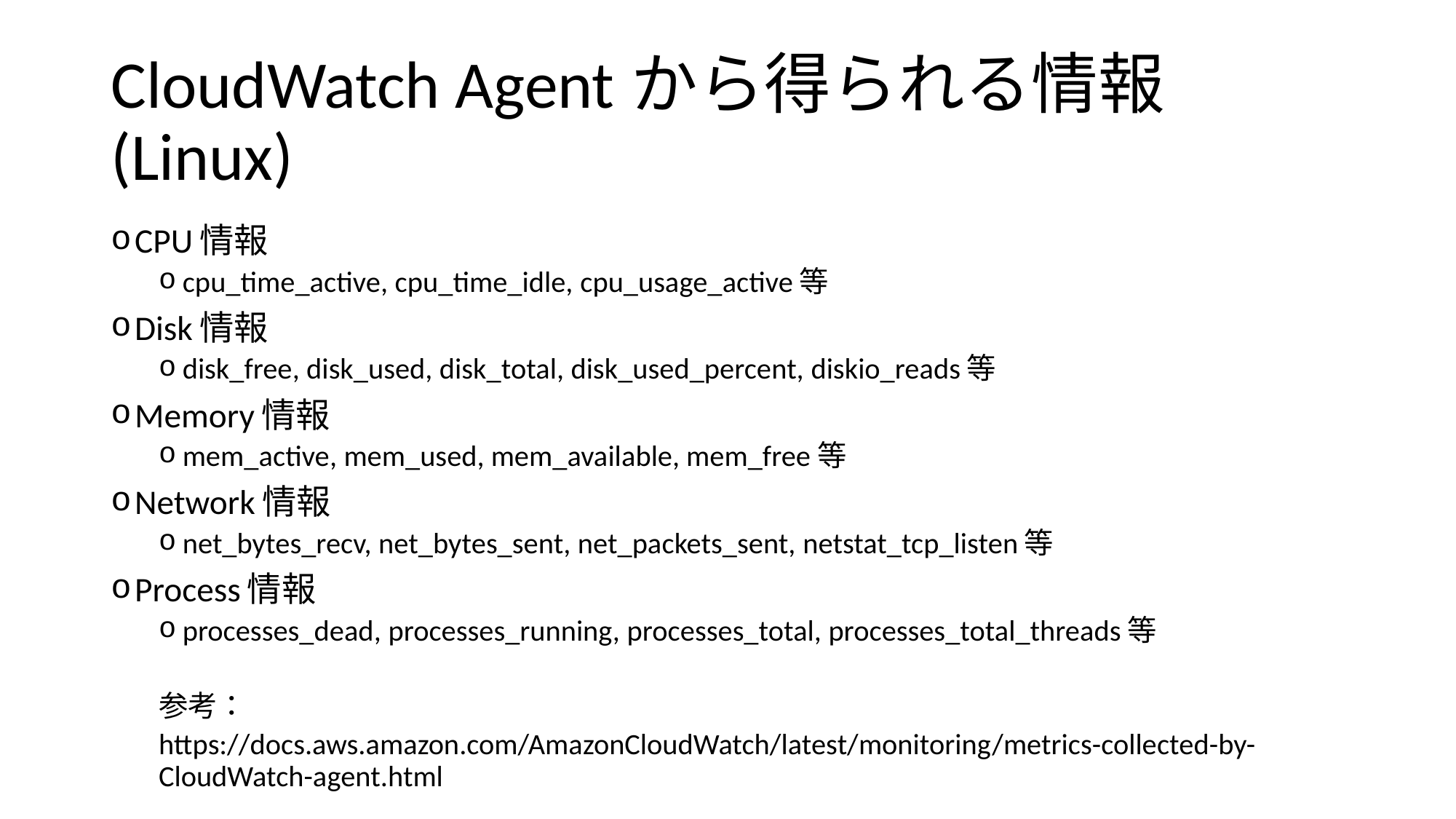

# CloudWatch Agentから得られる情報(Linux)
CPU情報
cpu_time_active, cpu_time_idle, cpu_usage_active等
Disk情報
disk_free, disk_used, disk_total, disk_used_percent, diskio_reads等
Memory情報
mem_active, mem_used, mem_available, mem_free等
Network情報
net_bytes_recv, net_bytes_sent, net_packets_sent, netstat_tcp_listen等
Process情報
processes_dead, processes_running, processes_total, processes_total_threads等

参考：
https://docs.aws.amazon.com/AmazonCloudWatch/latest/monitoring/metrics-collected-by-CloudWatch-agent.html